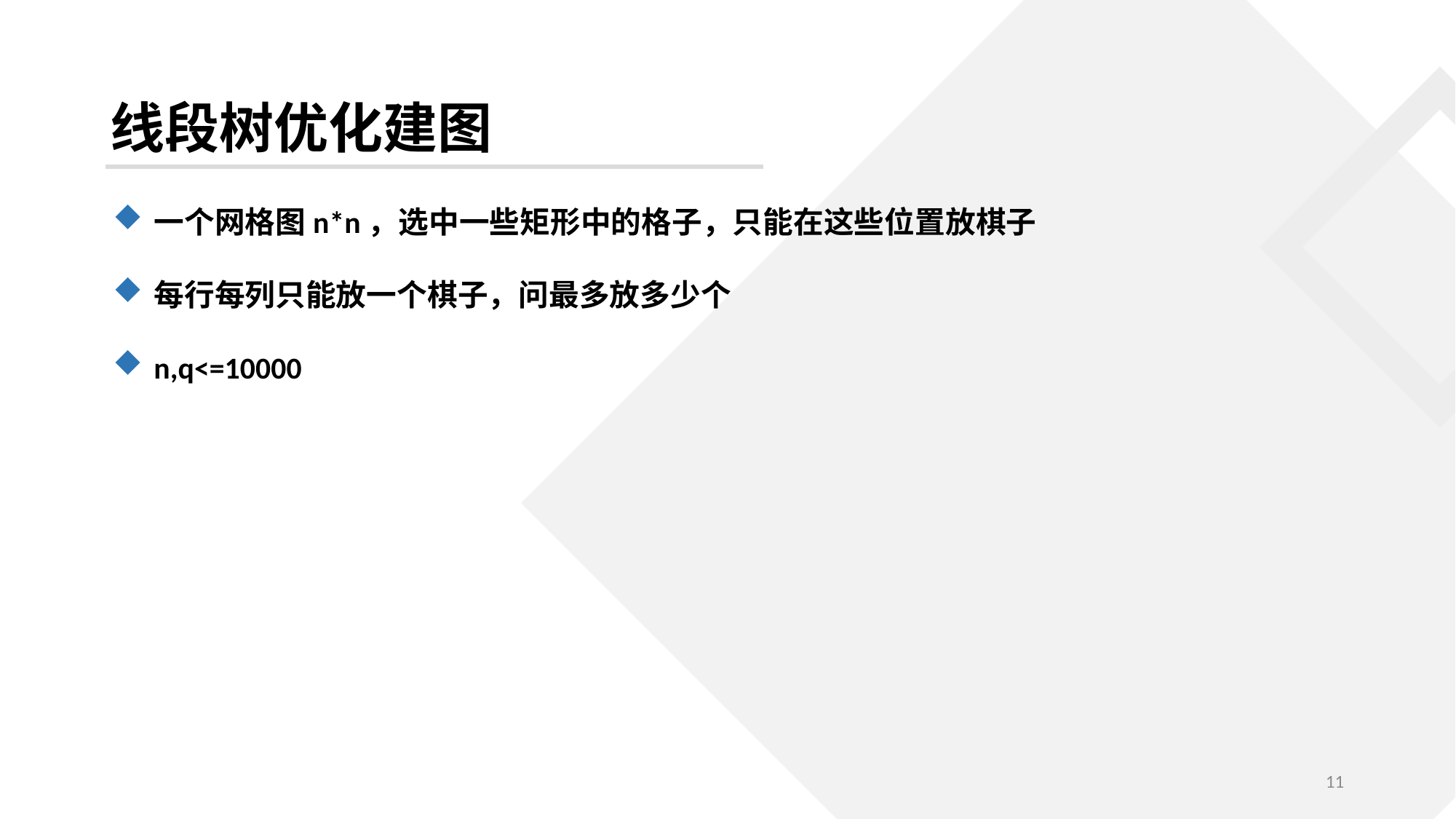

线段树优化建图
一个网格图n*n，选中一些矩形中的格子，只能在这些位置放棋子

每行每列只能放一个棋子，问最多放多少个

n,q<=10000
11